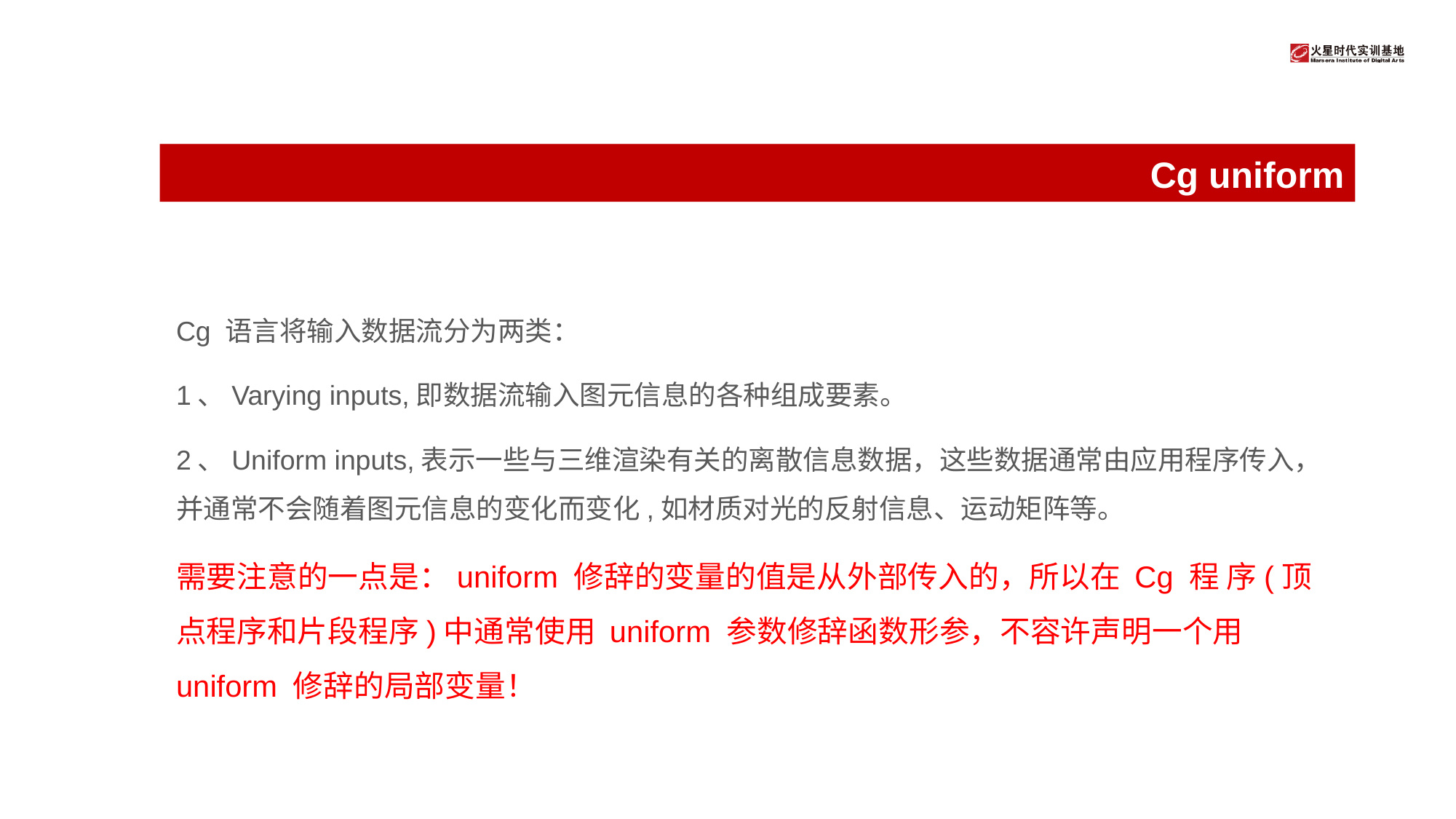

# Cg uniform
Cg 语言将输入数据流分为两类：
1、Varying inputs,即数据流输入图元信息的各种组成要素。
2、Uniform inputs,表示一些与三维渲染有关的离散信息数据，这些数据通常由应用程序传入，并通常不会随着图元信息的变化而变化,如材质对光的反射信息、运动矩阵等。
需要注意的一点是：uniform 修辞的变量的值是从外部传入的，所以在 Cg 程 序(顶点程序和片段程序)中通常使用 uniform 参数修辞函数形参，不容许声明一个用 uniform 修辞的局部变量！